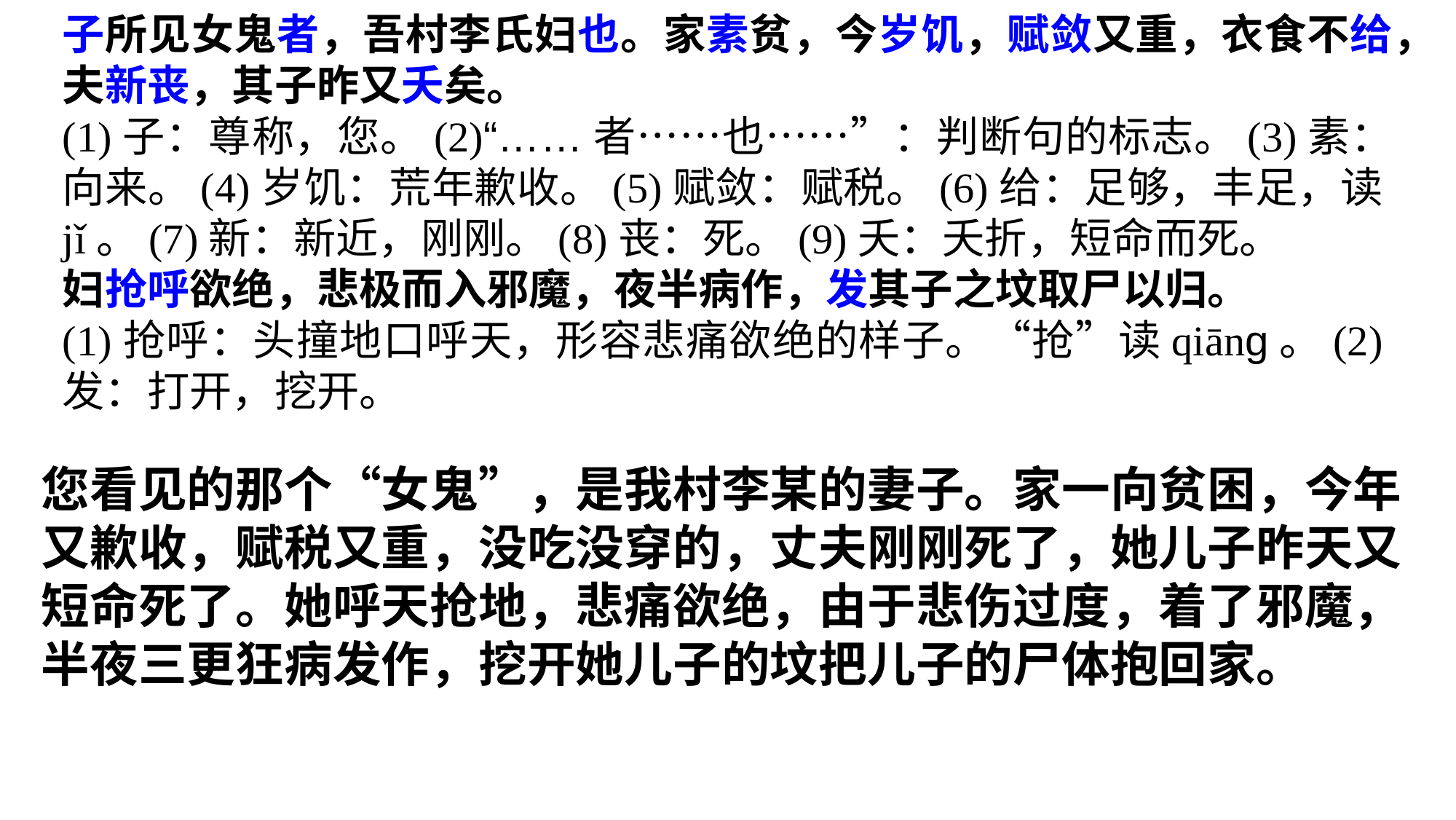

子所见女鬼者，吾村李氏妇也。家素贫，今岁饥，赋敛又重，衣食不给，夫新丧，其子昨又夭矣。
(1)子：尊称，您。(2)“……者……也……”：判断句的标志。(3)素：向来。(4)岁饥：荒年歉收。(5)赋敛：赋税。(6)给：足够，丰足，读jǐ。(7)新：新近，刚刚。(8)丧：死。(9)夭：夭折，短命而死。
妇抢呼欲绝，悲极而入邪魔，夜半病作，发其子之坟取尸以归。
(1)抢呼：头撞地口呼天，形容悲痛欲绝的样子。“抢”读qiānɡ。(2)发：打开，挖开。
您看见的那个“女鬼”，是我村李某的妻子。家一向贫困，今年又歉收，赋税又重，没吃没穿的，丈夫刚刚死了，她儿子昨天又短命死了。她呼天抢地，悲痛欲绝，由于悲伤过度，着了邪魔，半夜三更狂病发作，挖开她儿子的坟把儿子的尸体抱回家。